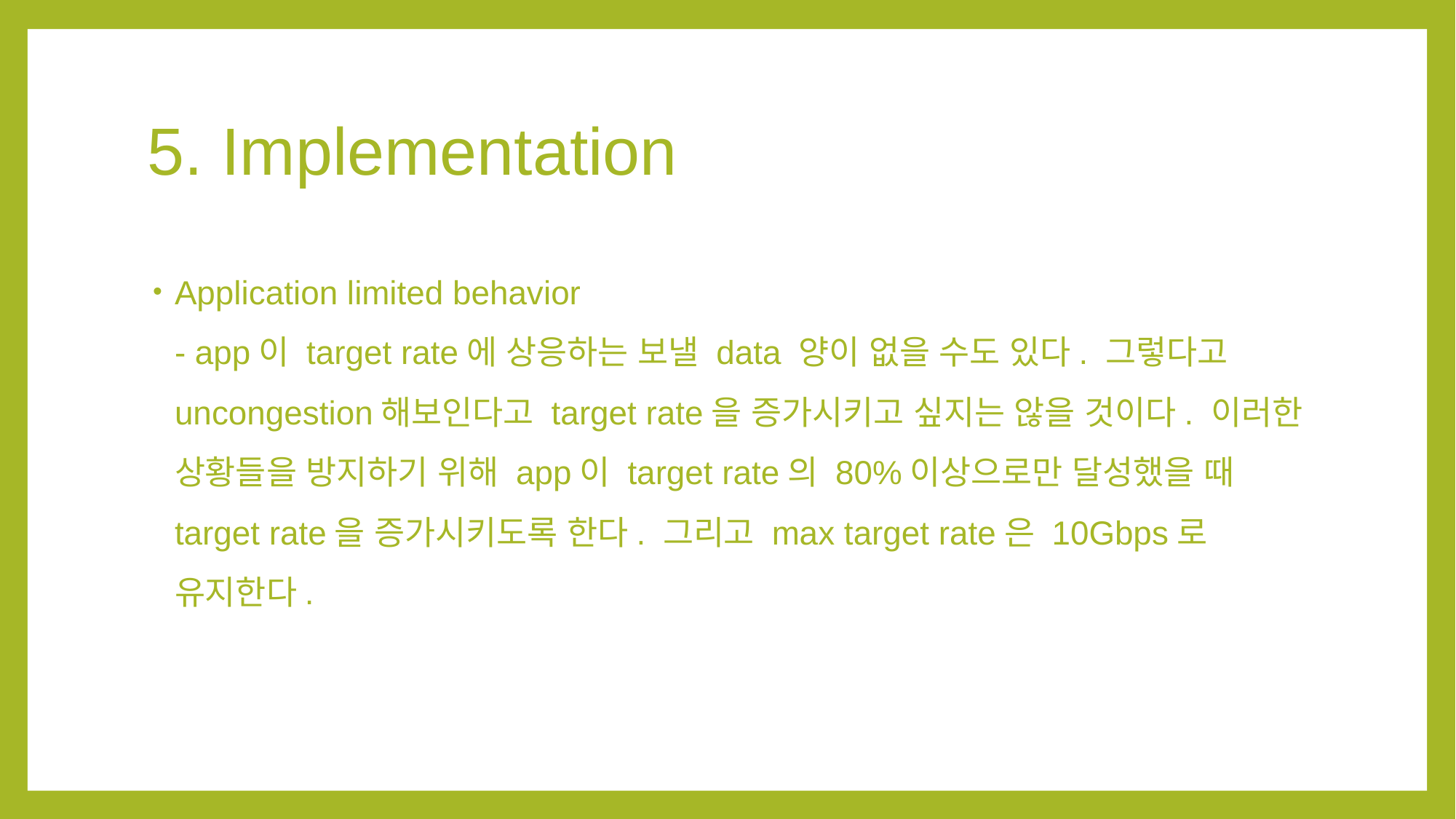

# 5. Implementation
Application limited behavior
- app이 target rate에 상응하는 보낼 data 양이 없을 수도 있다. 그렇다고uncongestion해보인다고 target rate을 증가시키고 싶지는 않을 것이다. 이러한 상황들을 방지하기 위해 app이 target rate의 80%이상으로만 달성했을 때 target rate을 증가시키도록 한다. 그리고 max target rate은 10Gbps로 유지한다.